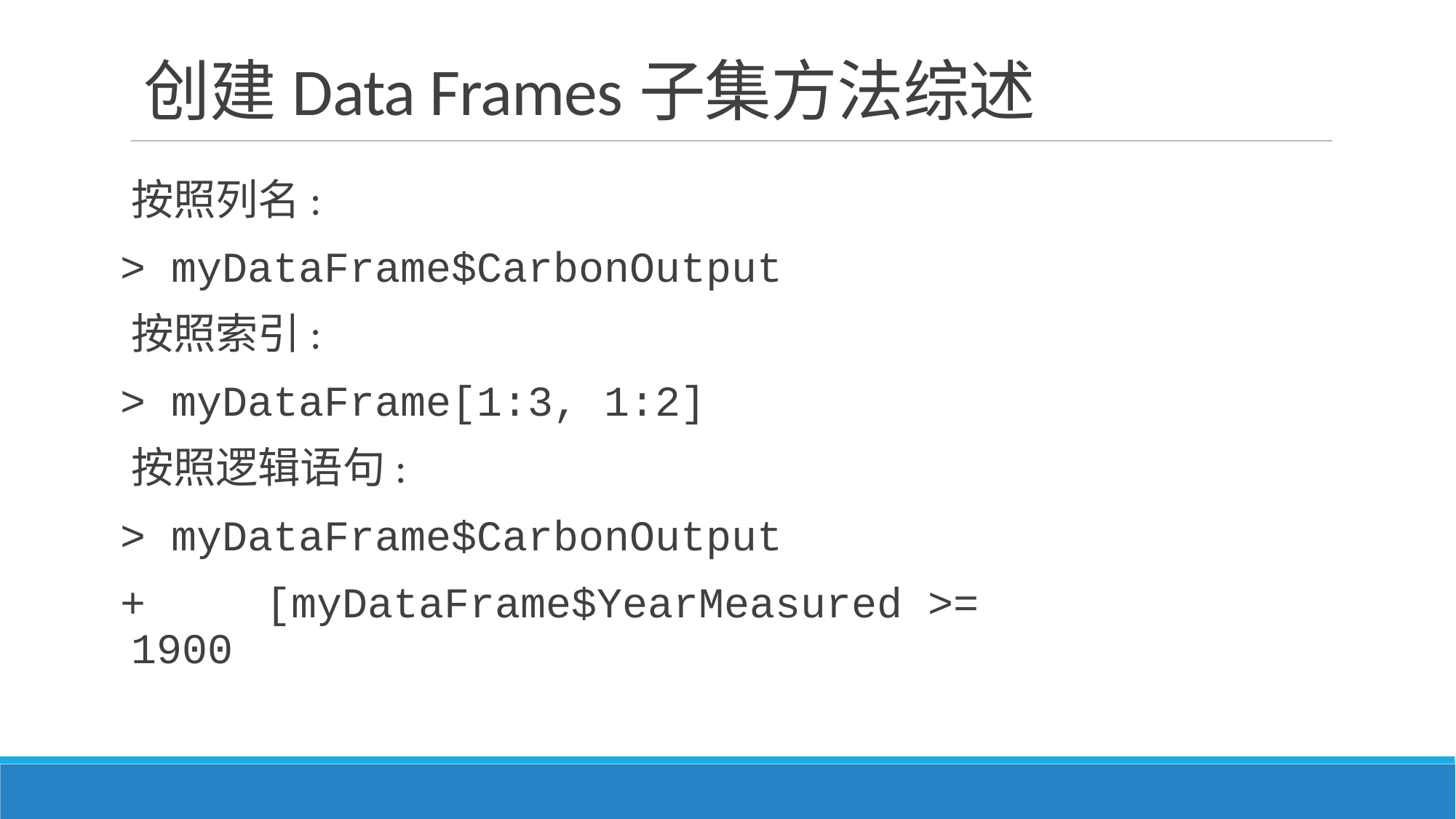

# 创建Data Frames子集方法综述
按照列名:
> myDataFrame$CarbonOutput
按照索引:
> myDataFrame[1:3, 1:2]
按照逻辑语句:
> myDataFrame$CarbonOutput
+	 [myDataFrame$YearMeasured >= 1900